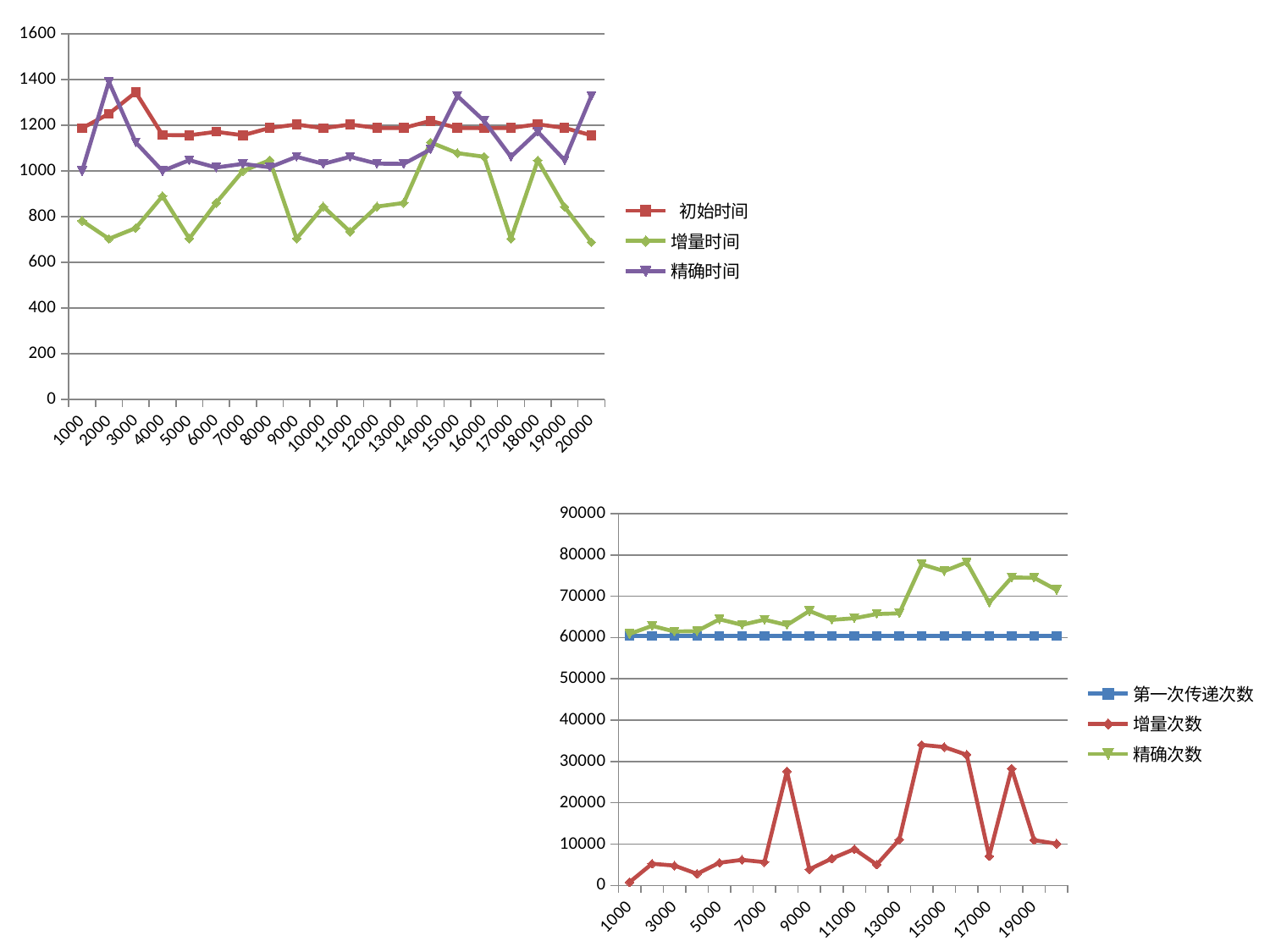

### Chart

| Category |  初始时间 | 增量时间 | 精确时间 |
|---|---|---|---|
| 1000 | 1187.0 | 782.0 | 1000.0 |
| 2000 | 1250.0 | 703.0 | 1390.0 |
| 3000 | 1344.0 | 750.0 | 1125.0 |
| 4000 | 1157.0 | 890.0 | 1000.0 |
| 5000 | 1156.0 | 704.0 | 1047.0 |
| 6000 | 1171.0 | 860.0 | 1015.0 |
| 7000 | 1156.0 | 1000.0 | 1031.0 |
| 8000 | 1188.0 | 1047.0 | 1016.0 |
| 9000 | 1203.0 | 704.0 | 1062.0 |
| 10000 | 1187.0 | 844.0 | 1031.0 |
| 11000 | 1203.0 | 734.0 | 1062.0 |
| 12000 | 1188.0 | 844.0 | 1032.0 |
| 13000 | 1188.0 | 860.0 | 1031.0 |
| 14000 | 1219.0 | 1125.0 | 1094.0 |
| 15000 | 1188.0 | 1078.0 | 1328.0 |
| 16000 | 1187.0 | 1062.0 | 1219.0 |
| 17000 | 1188.0 | 703.0 | 1062.0 |
| 18000 | 1204.0 | 1046.0 | 1172.0 |
| 19000 | 1188.0 | 843.0 | 1047.0 |
| 20000 | 1156.0 | 688.0 | 1328.0 |

### Chart

| Category | 第一次传递次数 | 增量次数 | 精确次数 |
|---|---|---|---|
| 1000 | 60441.0 | 786.0 | 60891.0 |
| 2000 | 60441.0 | 5240.0 | 62839.0 |
| 3000 | 60441.0 | 4801.0 | 61464.0 |
| 4000 | 60441.0 | 2796.0 | 61567.0 |
| 5000 | 60441.0 | 5489.0 | 64434.0 |
| 6000 | 60441.0 | 6191.0 | 63091.0 |
| 7000 | 60441.0 | 5630.0 | 64335.0 |
| 8000 | 60441.0 | 27640.0 | 63048.0 |
| 9000 | 60441.0 | 3900.0 | 66440.0 |
| 10000 | 60441.0 | 6504.0 | 64299.0 |
| 11000 | 60441.0 | 8786.0 | 64680.0 |
| 12000 | 60441.0 | 5035.0 | 65700.0 |
| 13000 | 60441.0 | 11108.0 | 65877.0 |
| 14000 | 60441.0 | 34025.0 | 77737.0 |
| 15000 | 60441.0 | 33490.0 | 76080.0 |
| 16000 | 60441.0 | 31620.0 | 78230.0 |
| 17000 | 60441.0 | 7066.0 | 68426.0 |
| 18000 | 60441.0 | 28292.0 | 74561.0 |
| 19000 | 60441.0 | 10962.0 | 74470.0 |
| 20000 | 60441.0 | 10070.0 | 71534.0 |